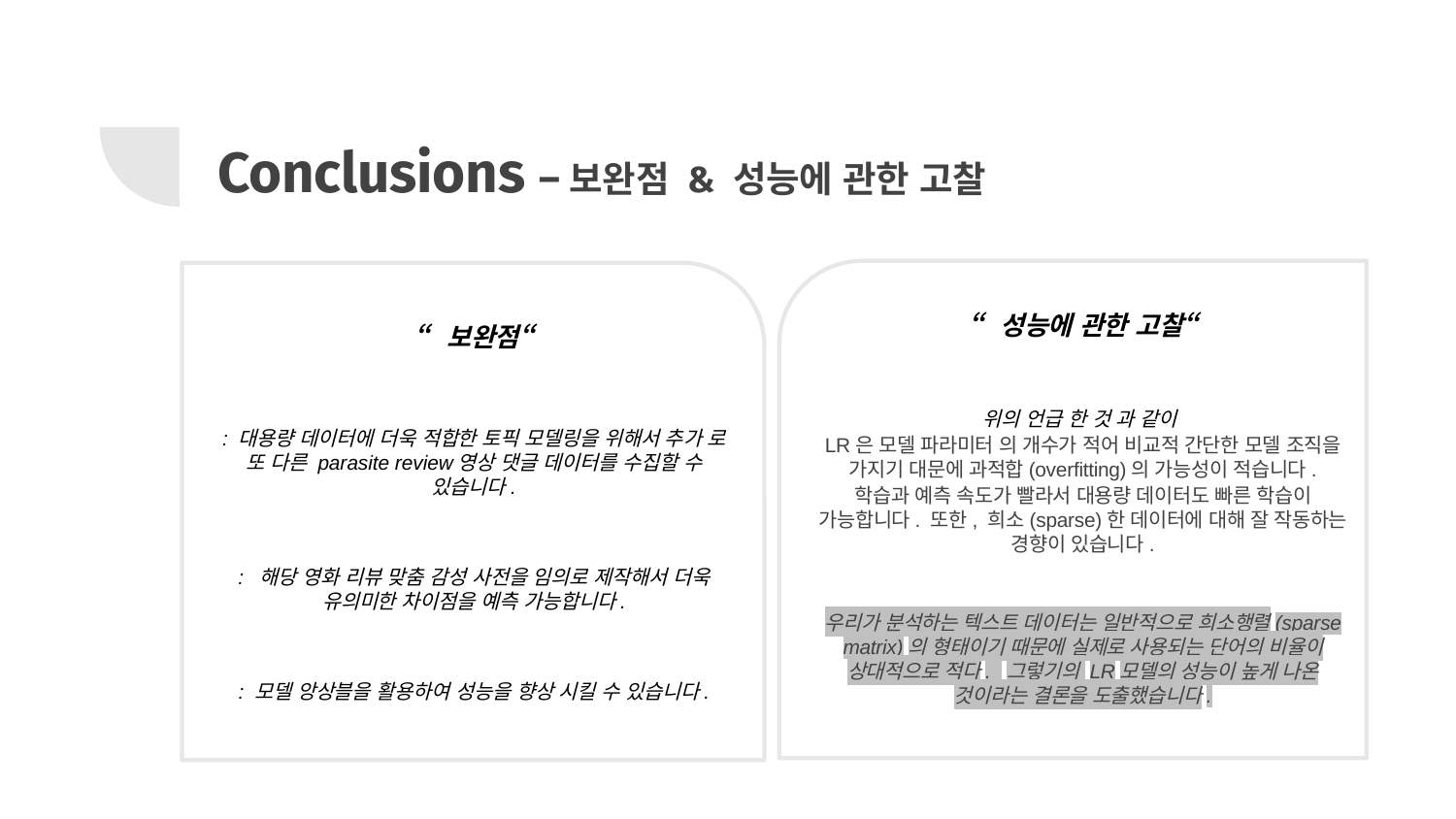

# Conclusions –보완점 & 성능에 관한 고찰

“성능에 관한 고찰“

위의 언급 한 것 과 같이
LR은 모델 파라미터 의 개수가 적어 비교적 간단한 모델 조직을 가지기 대문에 과적합(overfitting)의 가능성이 적습니다.
학습과 예측 속도가 빨라서 대용량 데이터도 빠른 학습이 가능합니다. 또한, 희소(sparse)한 데이터에 대해 잘 작동하는 경향이 있습니다.

우리가 분석하는 텍스트 데이터는 일반적으로 희소행렬(sparse matrix)의 형태이기 때문에 실제로 사용되는 단어의 비율이 상대적으로 적다.  그렇기의 LR모델의 성능이 높게 나온 것이라는 결론을 도출했습니다.
“보완점“

: 대용량 데이터에 더욱 적합한 토픽 모델링을 위해서 추가 로 또 다른 parasite review영상 댓글 데이터를 수집할 수 있습니다.

:  해당 영화 리뷰 맞춤 감성 사전을 임의로 제작해서 더욱 유의미한 차이점을 예측 가능합니다.

: 모델 앙상블을 활용하여 성능을 향상 시킬 수 있습니다.